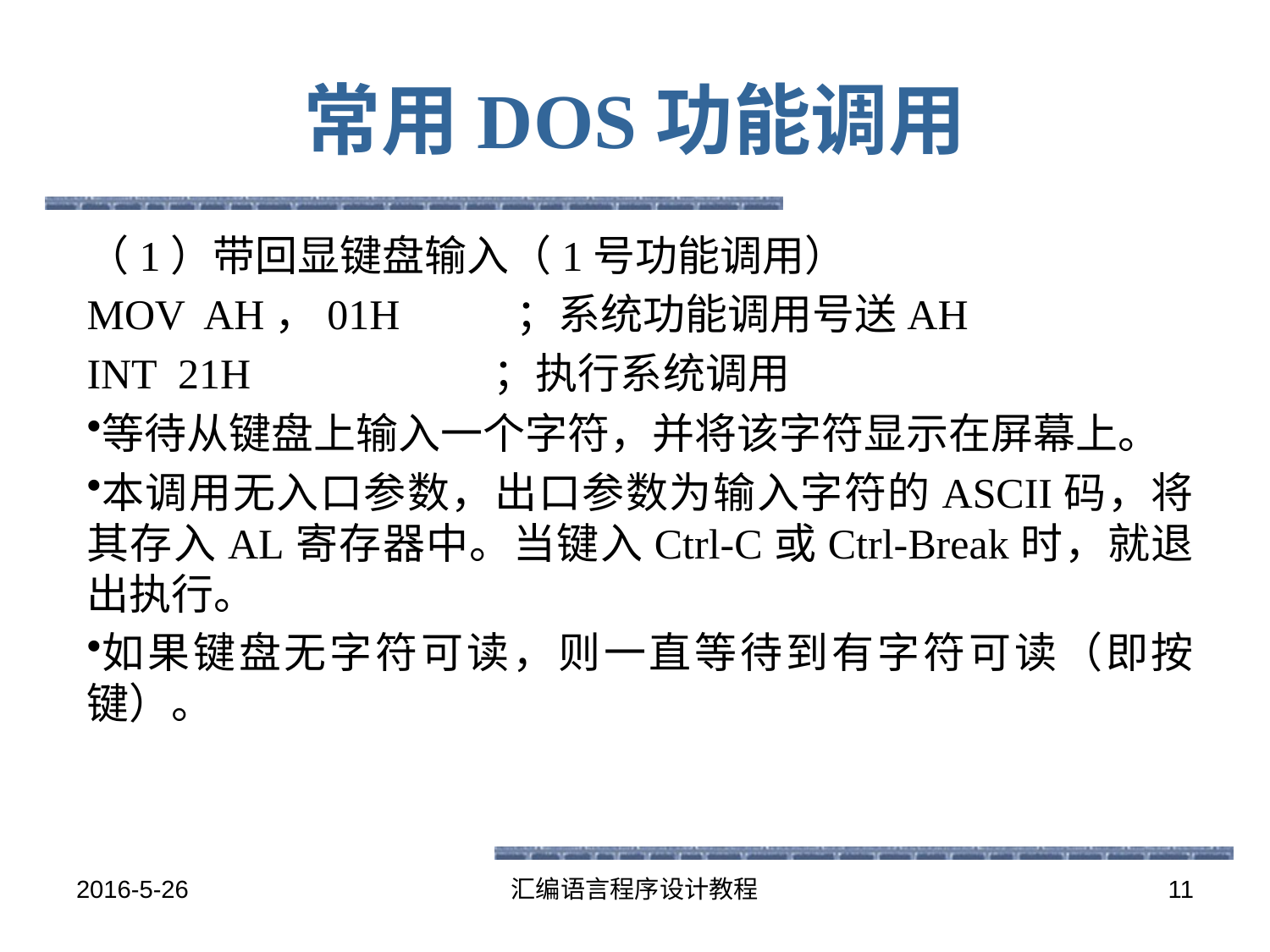

# 常用DOS功能调用
（1）带回显键盘输入（1号功能调用）
MOV  AH，01H          ；系统功能调用号送AH
INT  21H                      ；执行系统调用
等待从键盘上输入一个字符，并将该字符显示在屏幕上。
本调用无入口参数，出口参数为输入字符的ASCII码，将其存入AL寄存器中。当键入Ctrl-C或Ctrl-Break时，就退出执行。
如果键盘无字符可读，则一直等待到有字符可读（即按键）。
2016-5-26
汇编语言程序设计教程
11